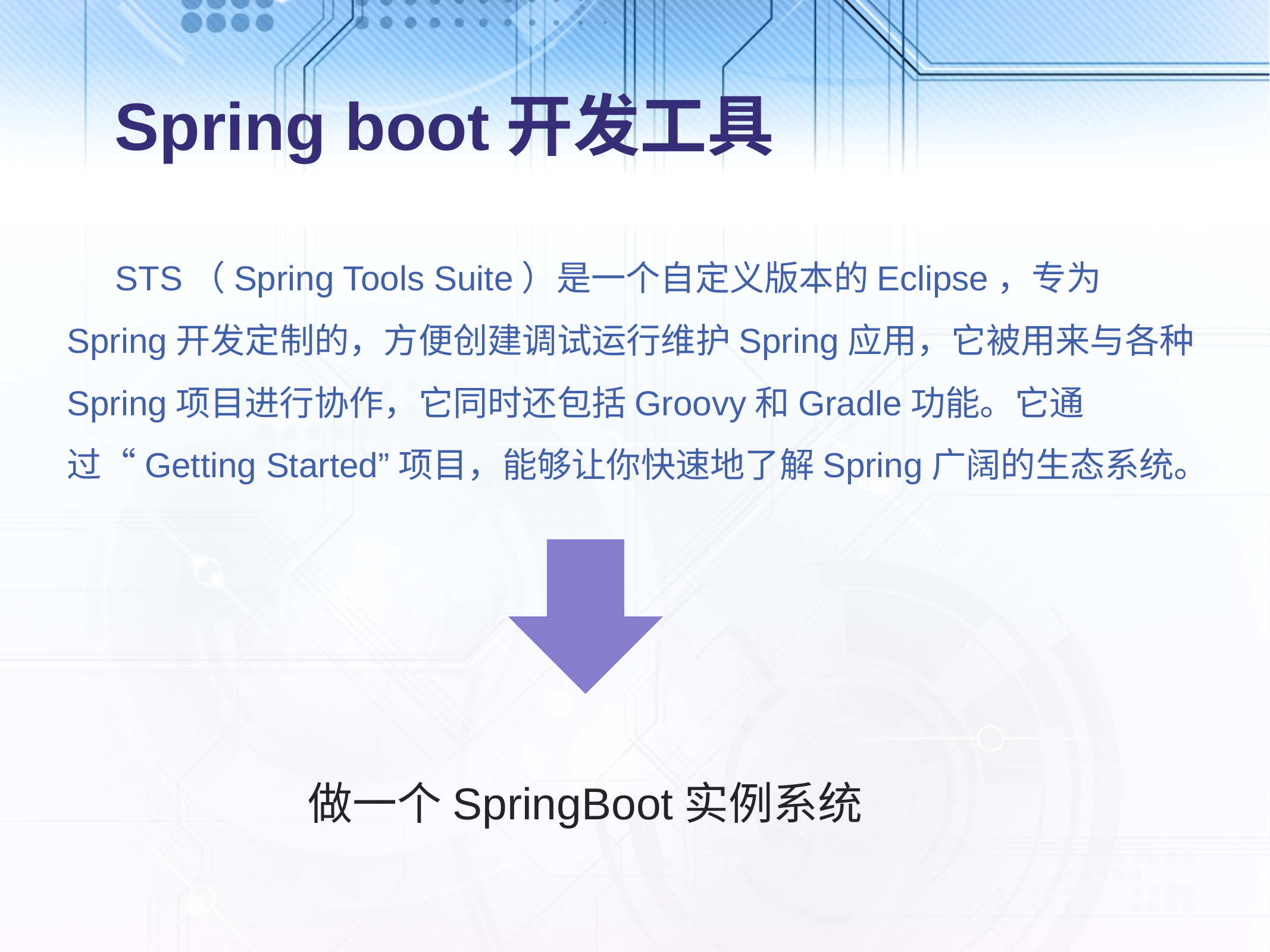

# Spring boot开发工具
     STS（Spring Tools Suite）是一个自定义版本的Eclipse，专为Spring开发定制的，方便创建调试运行维护Spring应用，它被用来与各种Spring项目进行协作，它同时还包括Groovy和Gradle功能。它通过“Getting Started”项目，能够让你快速地了解Spring广阔的生态系统。

做一个SpringBoot实例系统